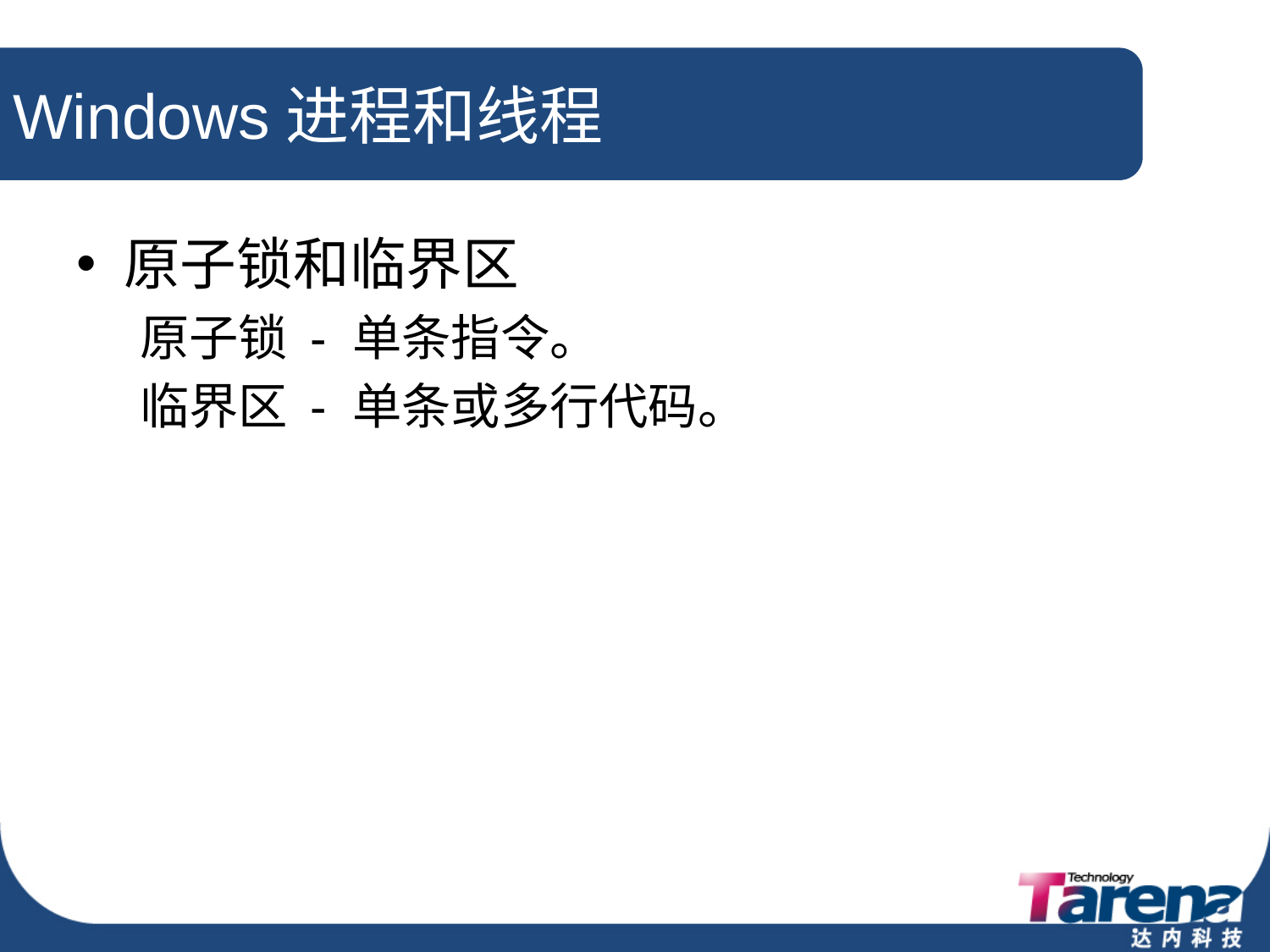

# Windows进程和线程
原子锁和临界区
原子锁 - 单条指令。
临界区 - 单条或多行代码。